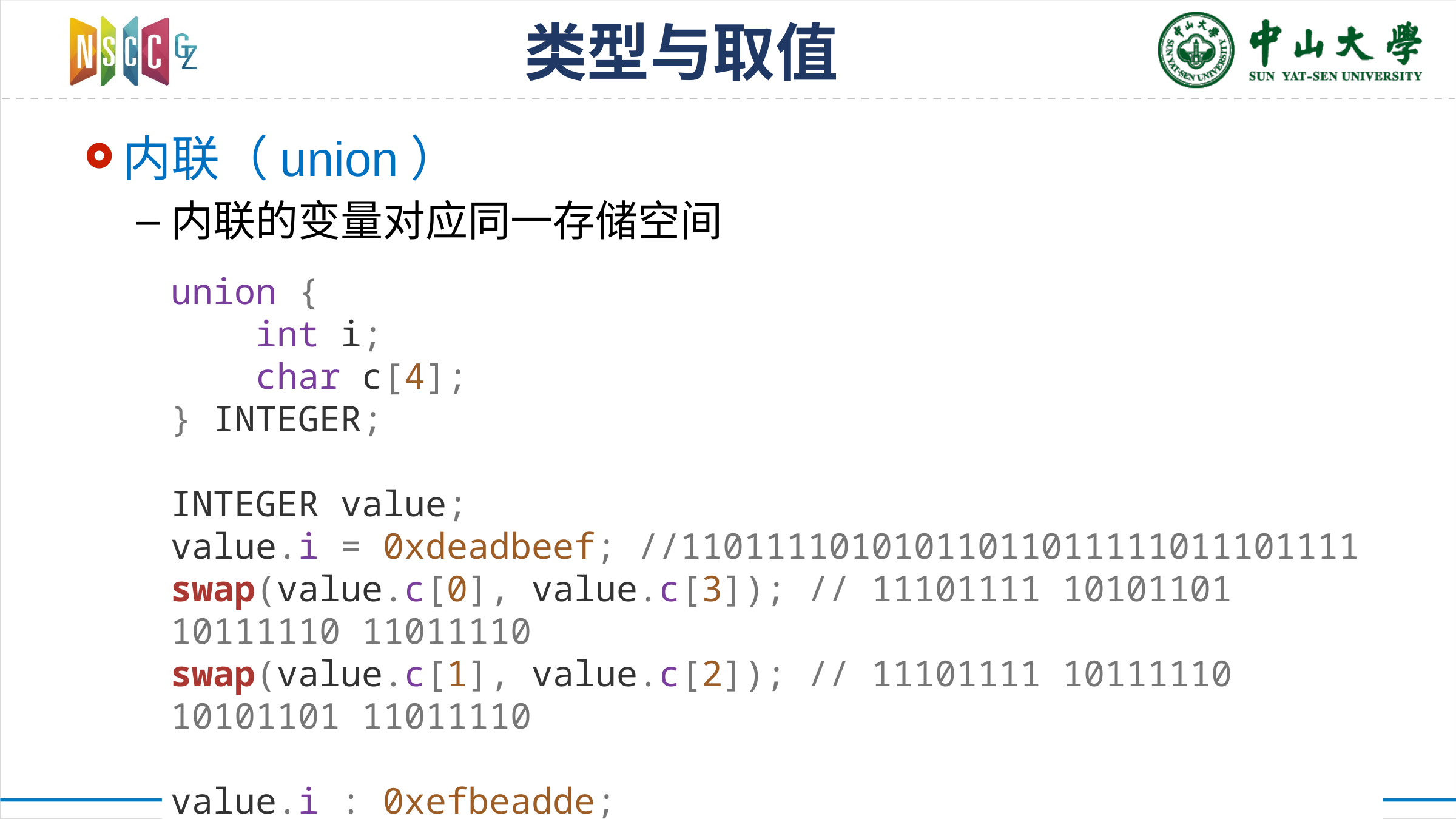

# 类型与取值
内联（union）
内联的变量对应同一存储空间
union {
    int i;
    char c[4];
} INTEGER;
INTEGER value;
value.i = 0xdeadbeef; //11011110101011011011111011101111
swap(value.c[0], value.c[3]); // 11101111 10101101 10111110 11011110
swap(value.c[1], value.c[2]); // 11101111 10111110 10101101 11011110
value.i : 0xefbeadde;
29